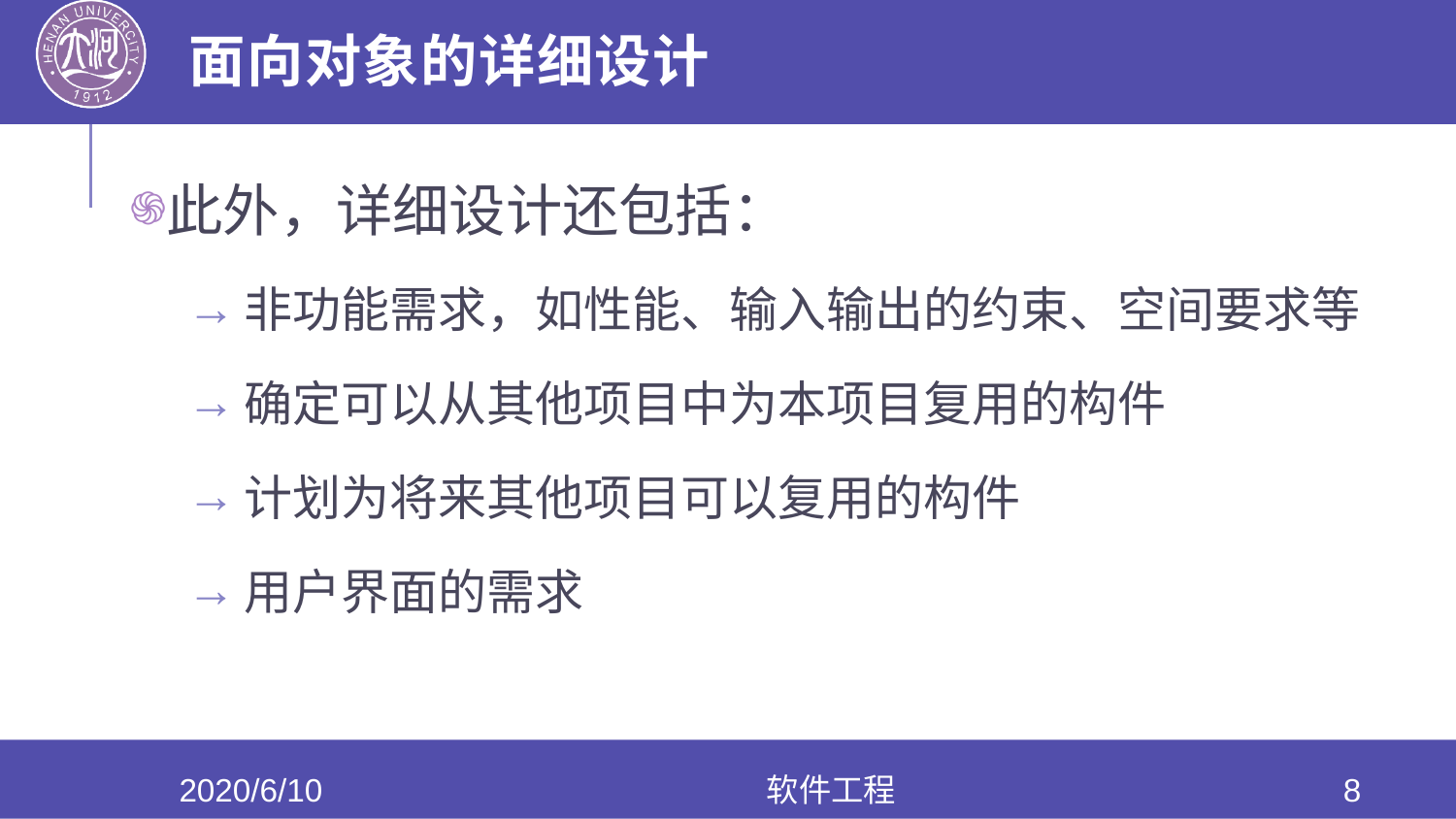

# 面向对象的详细设计
此外，详细设计还包括：
非功能需求，如性能、输入输出的约束、空间要求等
确定可以从其他项目中为本项目复用的构件
计划为将来其他项目可以复用的构件
用户界面的需求
2020/6/10
软件工程
8